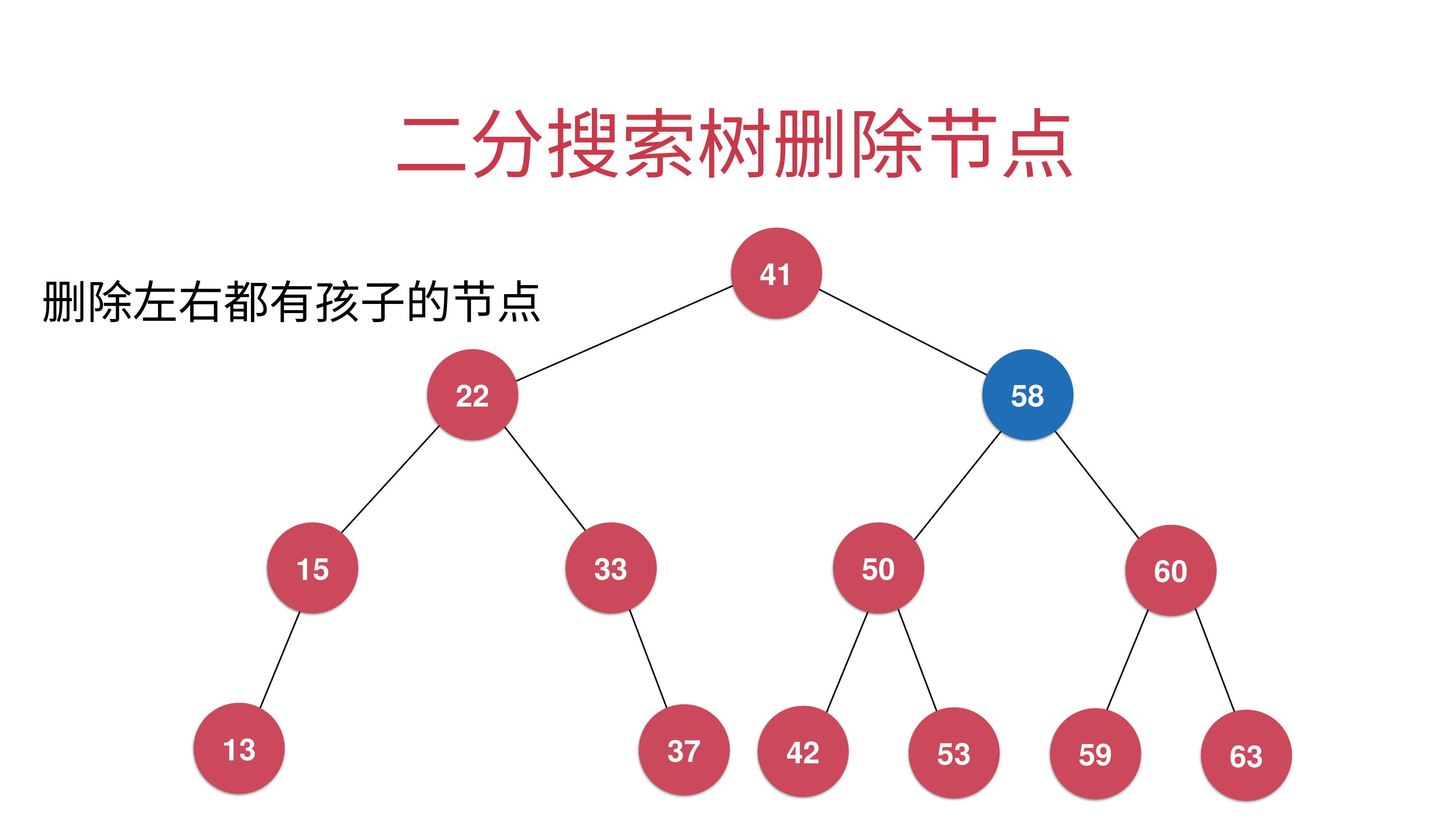

# 二分搜索树删除节点
删除左右都有孩子的节点
41

22
58

15
33
50
60

13
37
42
53
59
63